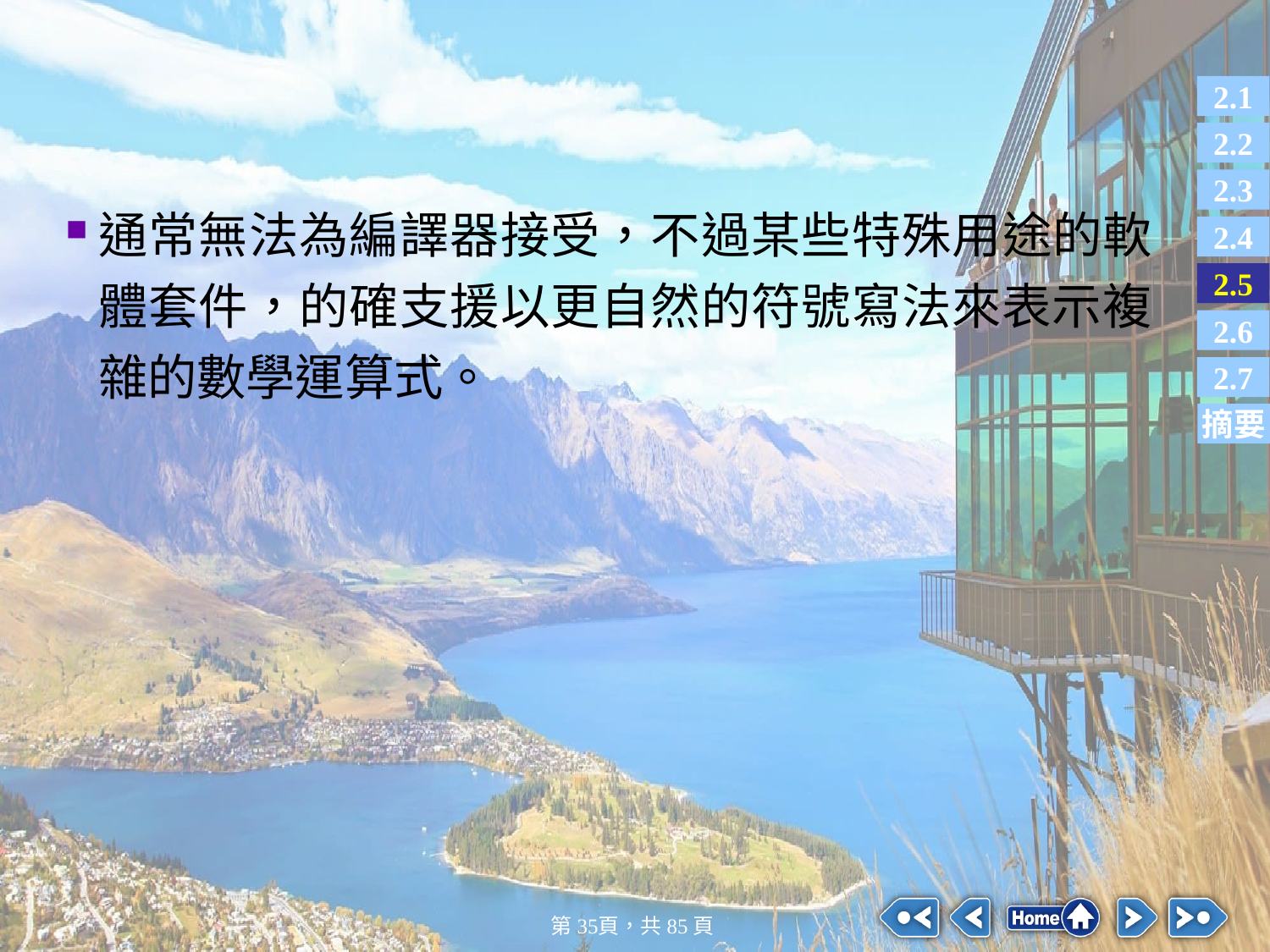

#
通常無法為編譯器接受，不過某些特殊用途的軟體套件，的確支援以更自然的符號寫法來表示複雜的數學運算式。